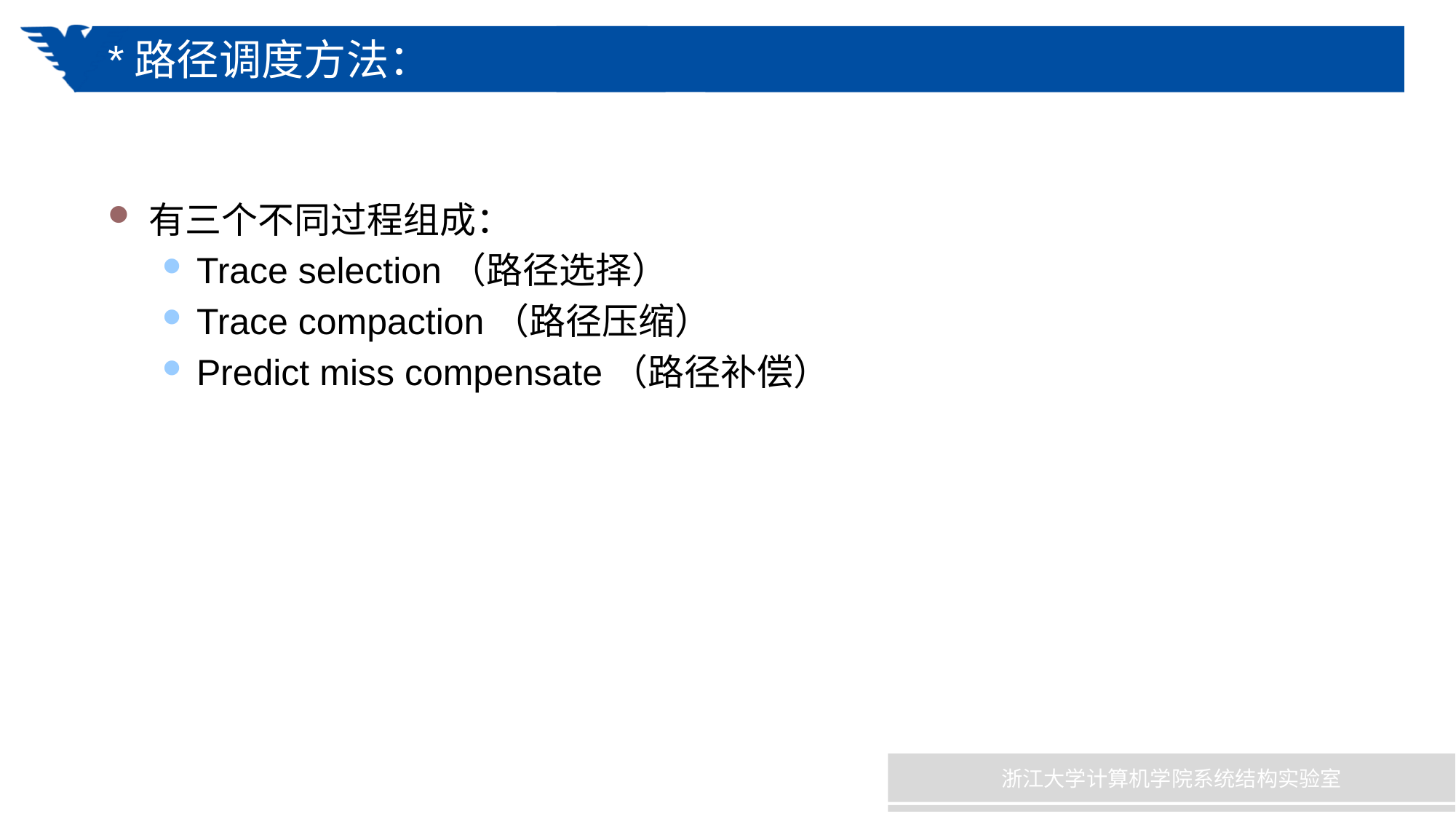

# *路径调度方法：
有三个不同过程组成：
Trace selection（路径选择）
Trace compaction（路径压缩）
Predict miss compensate（路径补偿）